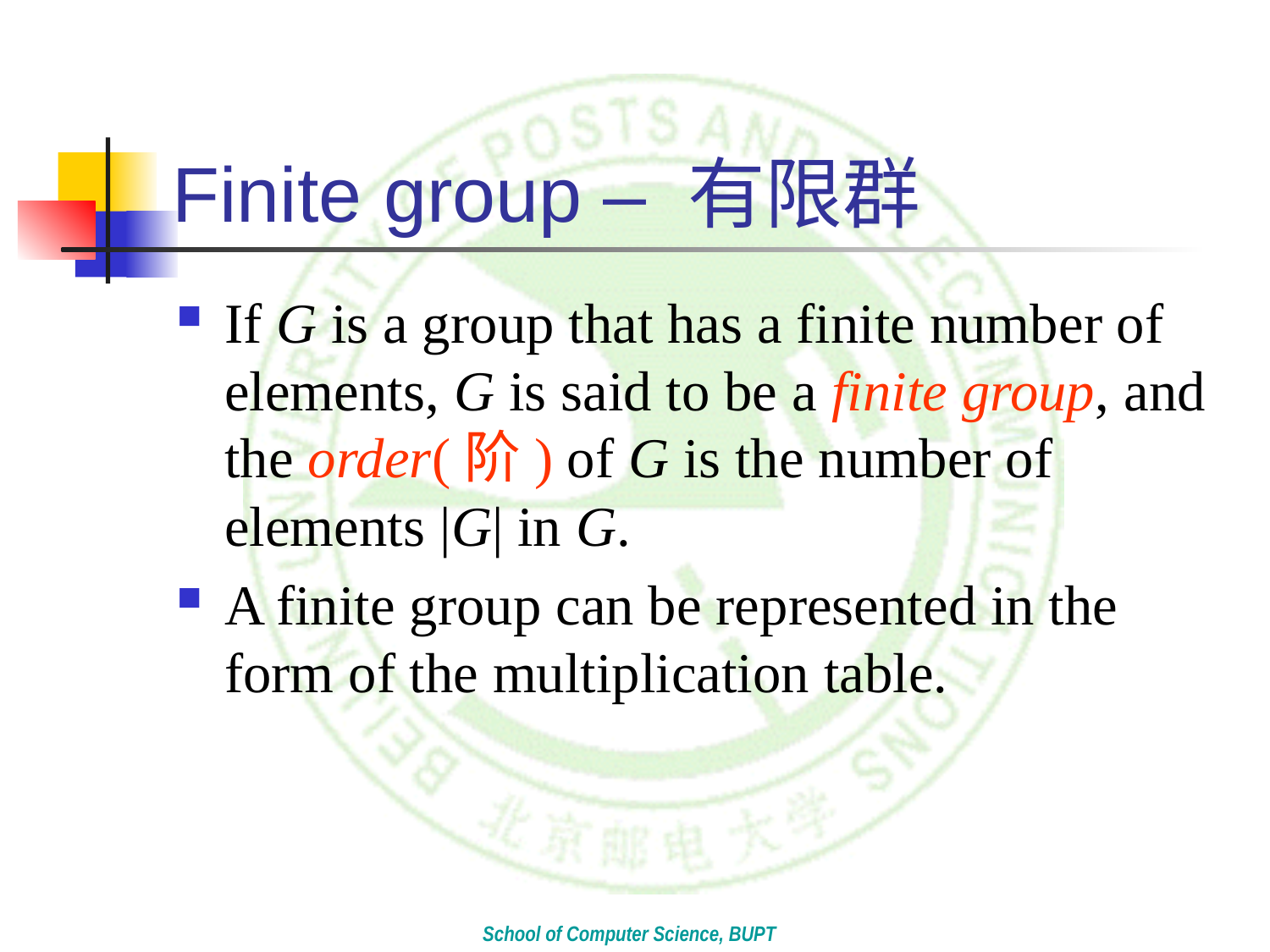

# Finite group – 有限群
If G is a group that has a finite number of elements, G is said to be a finite group, and the order(阶) of G is the number of elements |G| in G.
A finite group can be represented in the form of the multiplication table.

School of Computer Science, BUPT
14